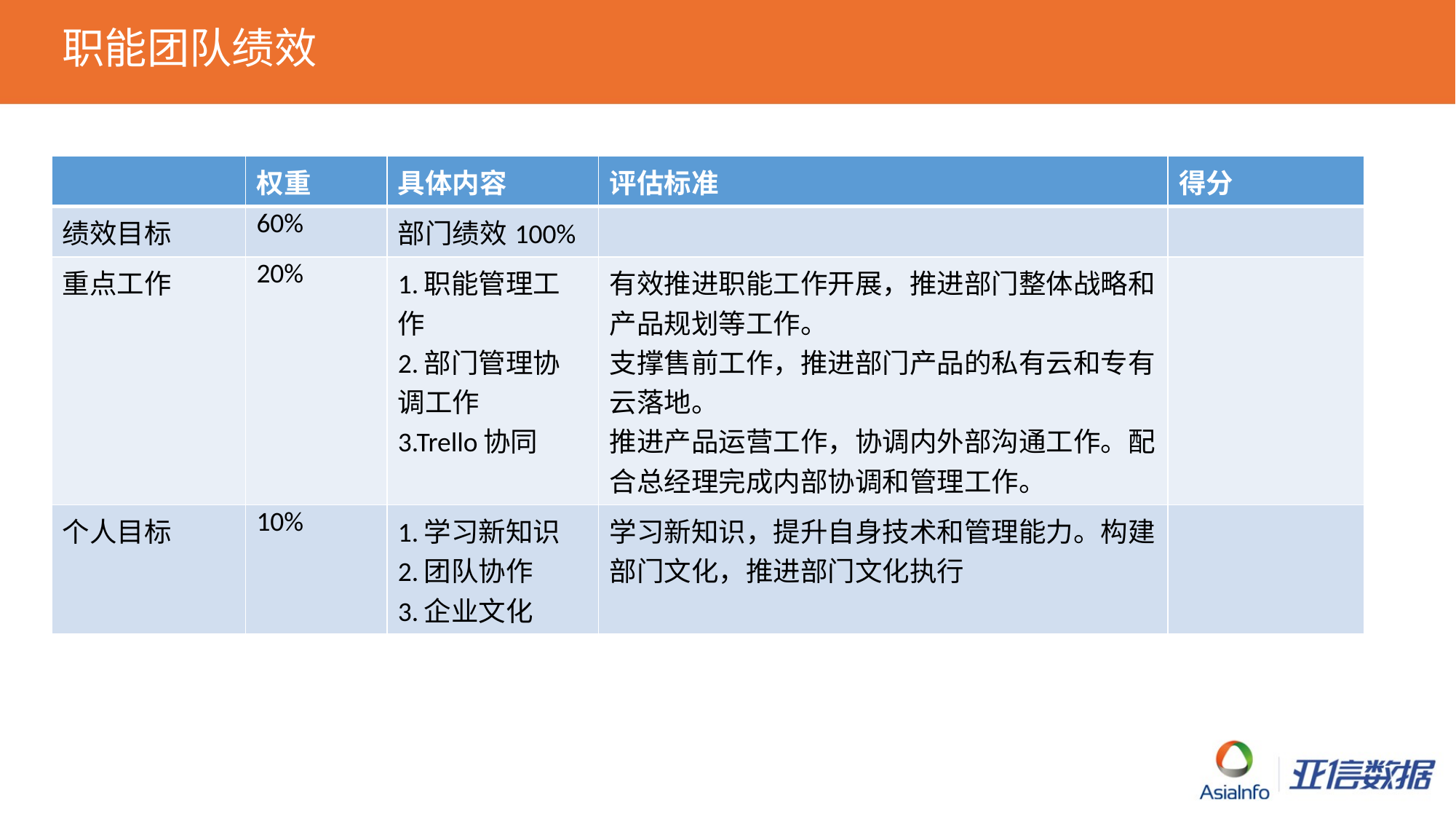

# 职能团队绩效
|  | 权重 | 具体内容 | 评估标准 | 得分 |
| --- | --- | --- | --- | --- |
| 绩效目标 | 60% | 部门绩效100% |  |  |
| 重点工作 | 20% | 1.职能管理工作 2.部门管理协调工作 3.Trello协同 | 有效推进职能工作开展，推进部门整体战略和产品规划等工作。 支撑售前工作，推进部门产品的私有云和专有云落地。 推进产品运营工作，协调内外部沟通工作。配合总经理完成内部协调和管理工作。 |  |
| 个人目标 | 10% | 1.学习新知识 2.团队协作 3.企业文化 | 学习新知识，提升自身技术和管理能力。构建部门文化，推进部门文化执行 |  |